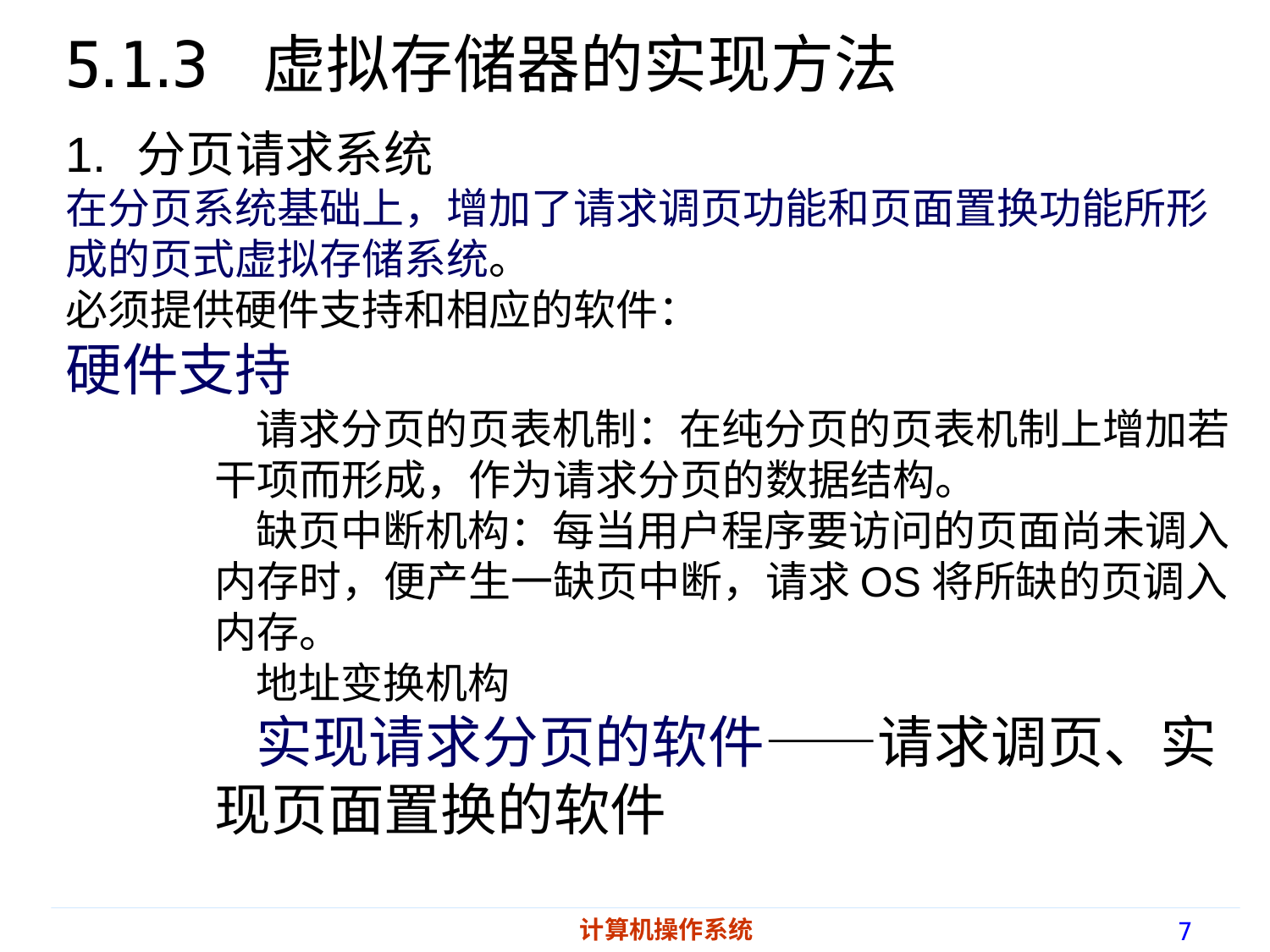

5.1.3  虚拟存储器的实现方法
分页请求系统
在分页系统基础上，增加了请求调页功能和页面置换功能所形成的页式虚拟存储系统。
必须提供硬件支持和相应的软件：
硬件支持
请求分页的页表机制：在纯分页的页表机制上增加若干项而形成，作为请求分页的数据结构。
缺页中断机构：每当用户程序要访问的页面尚未调入内存时，便产生一缺页中断，请求OS将所缺的页调入内存。
地址变换机构
实现请求分页的软件——请求调页、实现页面置换的软件
计算机操作系统
7